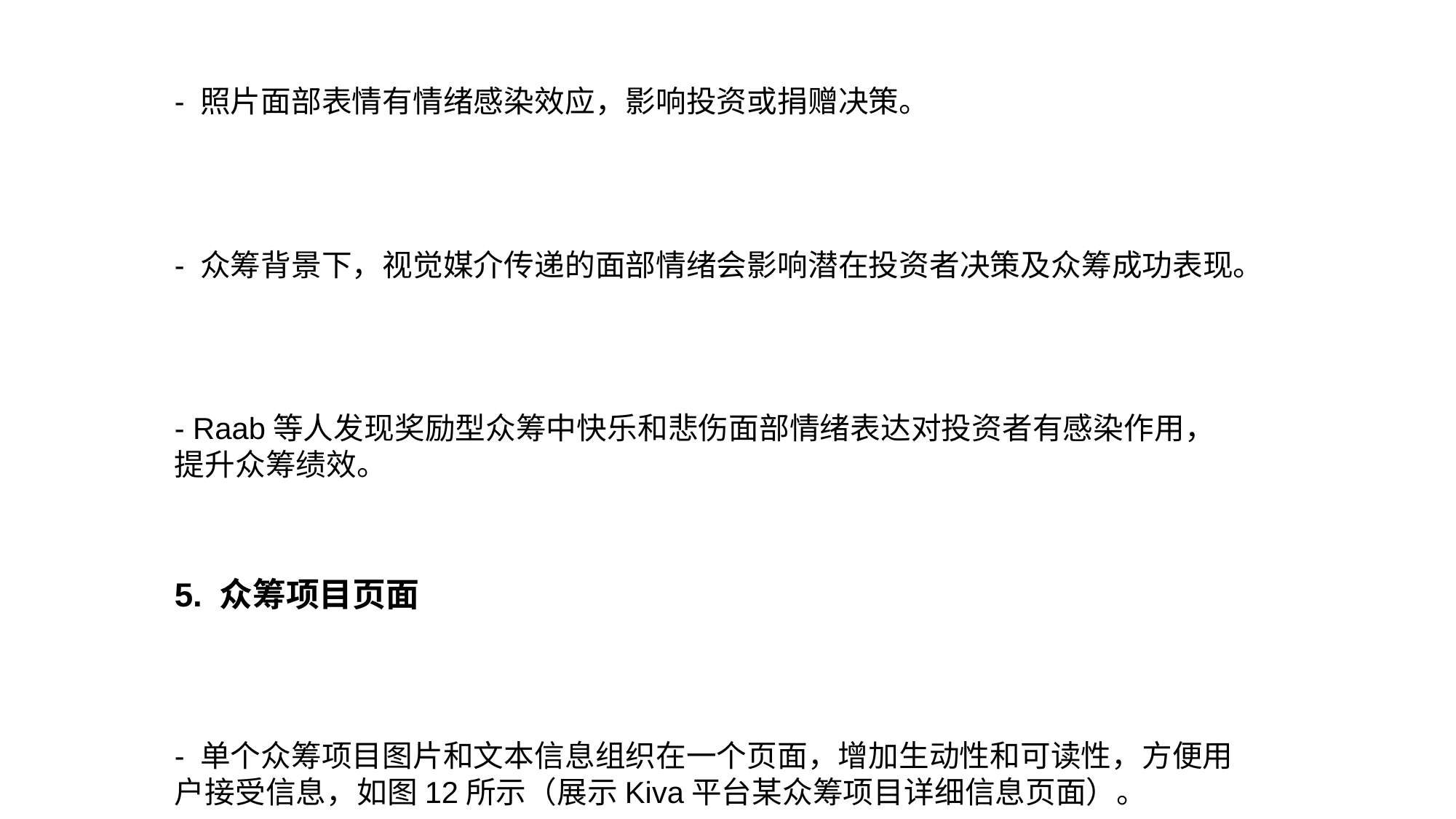

- 照片面部表情有情绪感染效应，影响投资或捐赠决策。

- 众筹背景下，视觉媒介传递的面部情绪会影响潜在投资者决策及众筹成功表现。
- Raab等人发现奖励型众筹中快乐和悲伤面部情绪表达对投资者有感染作用，提升众筹绩效。
5. 众筹项目页面
- 单个众筹项目图片和文本信息组织在一个页面，增加生动性和可读性，方便用户接受信息，如图12所示（展示Kiva平台某众筹项目详细信息页面）。